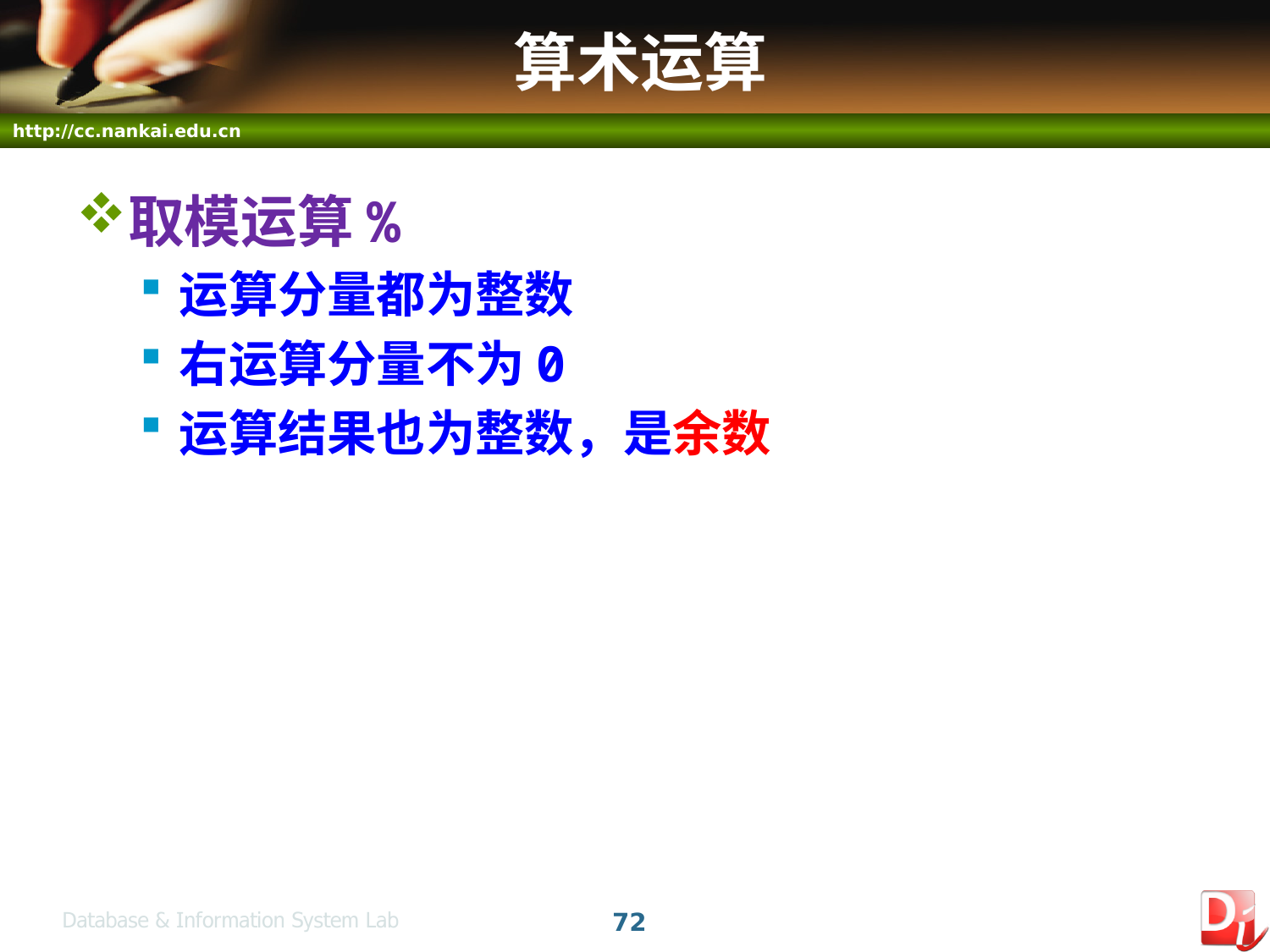

# 算术运算
取模运算%
运算分量都为整数
右运算分量不为0
运算结果也为整数，是余数
72
Database & Information System Lab